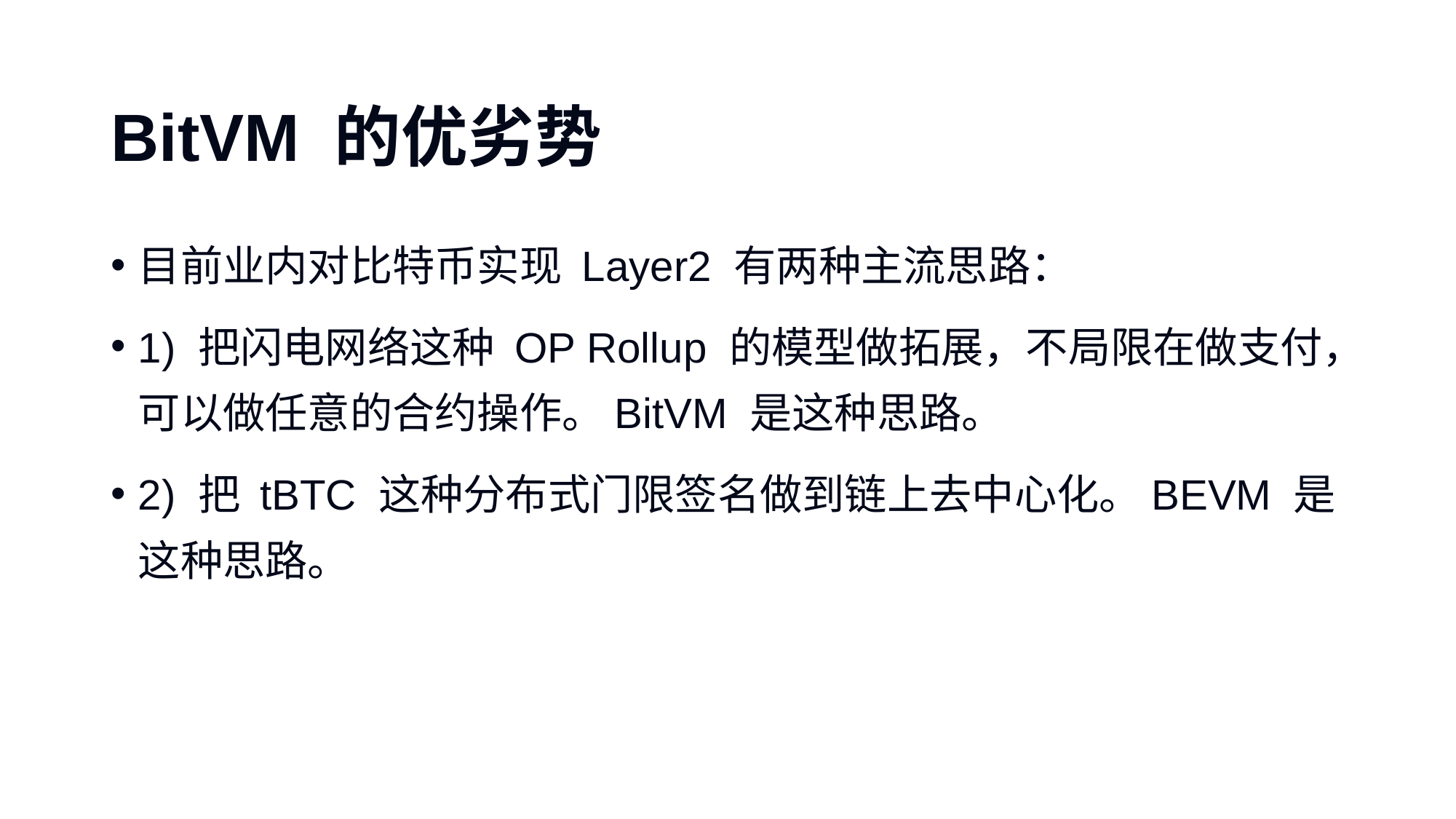

# BitVM 的优劣势
目前业内对比特币实现 Layer2 有两种主流思路：
1) 把闪电网络这种 OP Rollup 的模型做拓展，不局限在做支付，可以做任意的合约操作。BitVM 是这种思路。
2) 把 tBTC 这种分布式门限签名做到链上去中心化。BEVM 是这种思路。